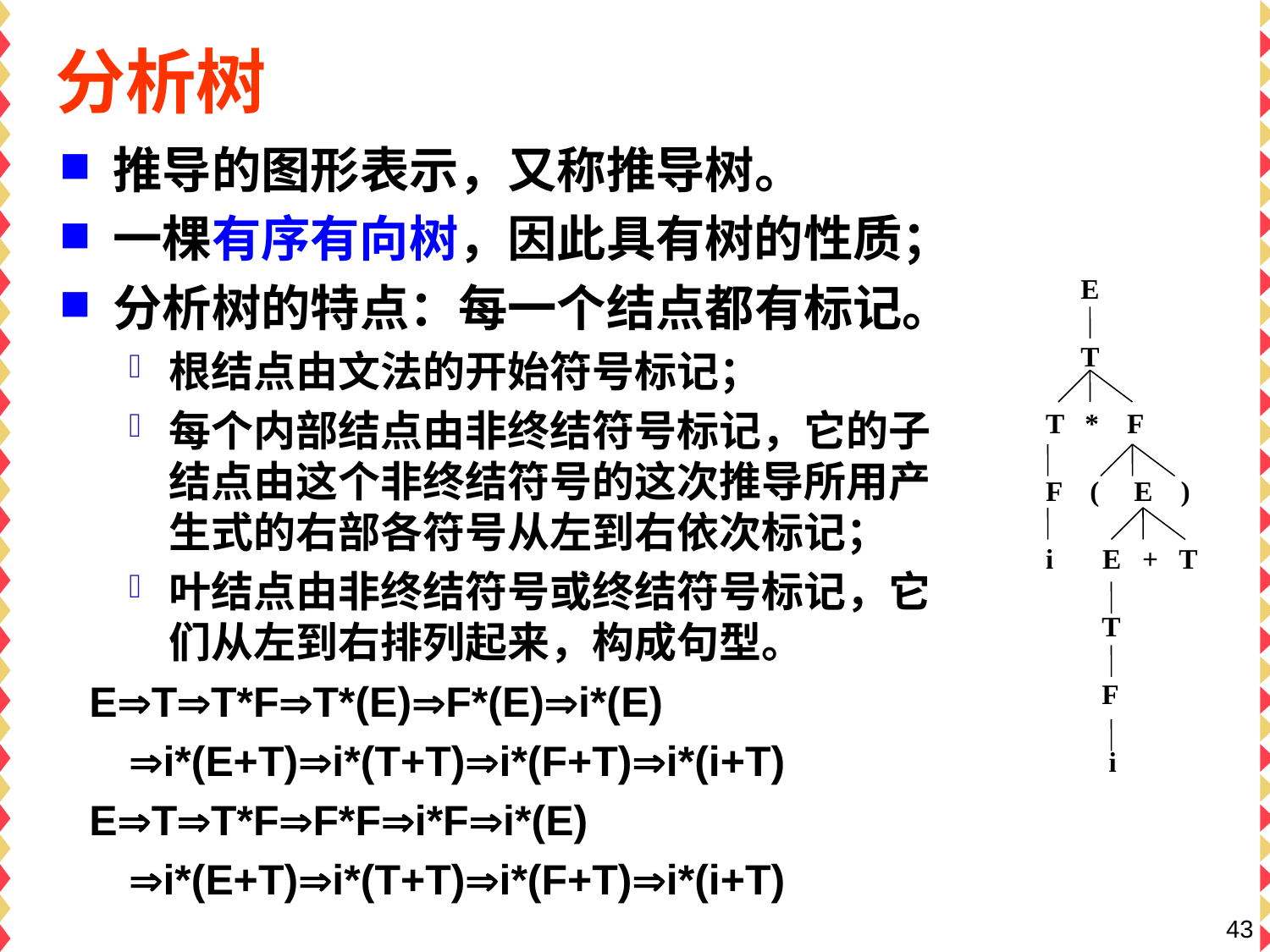

# 分析树
推导的图形表示，又称推导树。
一棵有序有向树，因此具有树的性质；
分析树的特点：每一个结点都有标记。
根结点由文法的开始符号标记；
每个内部结点由非终结符号标记，它的子结点由这个非终结符号的这次推导所用产生式的右部各符号从左到右依次标记；
叶结点由非终结符号或终结符号标记，它们从左到右排列起来，构成句型。
  E⇒T⇒T*F⇒T*(E)⇒F*(E)⇒i*(E)
⇒i*(E+T)⇒i*(T+T)⇒i*(F+T)⇒i*(i+T)
  E⇒T⇒T*F⇒F*F⇒i*F⇒i*(E)
⇒i*(E+T)⇒i*(T+T)⇒i*(F+T)⇒i*(i+T)

         E

         T

    T   *    F

    F    (     E    )

    i       E   +   T

            T

            F

             i

43